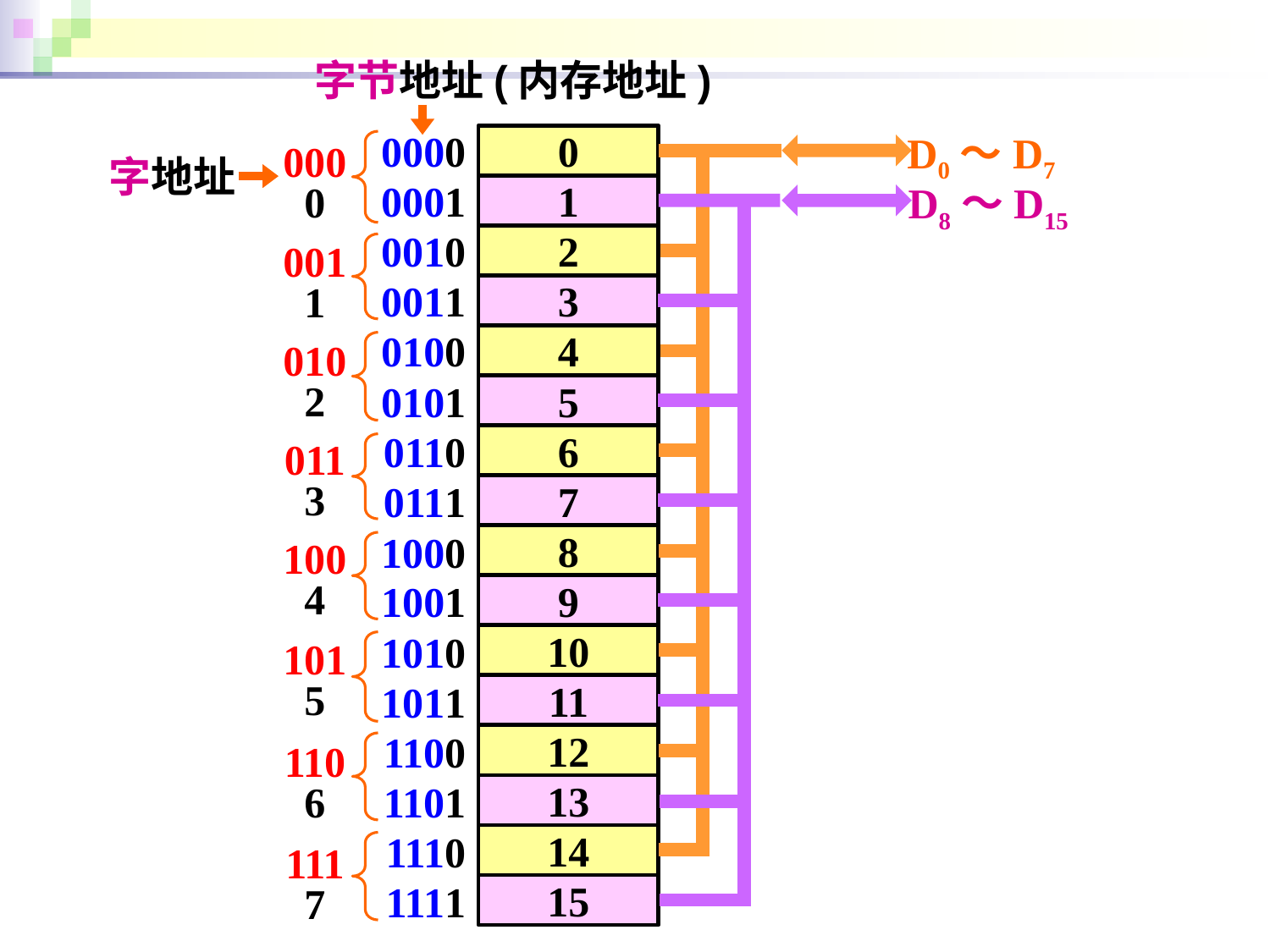

字节地址(内存地址)
D0～D7
0000
0

000
0
字地址
D8～D15
0001
1

0010
2

001
1
0011
3
0100
4

010
2
0101
5
0110
6

011
3
0111
7
8
1000

100
4
9
1001
10
1010

101
5
11
1011
12
1100

110
6
13
1101
14
1110

111
7
15
1111